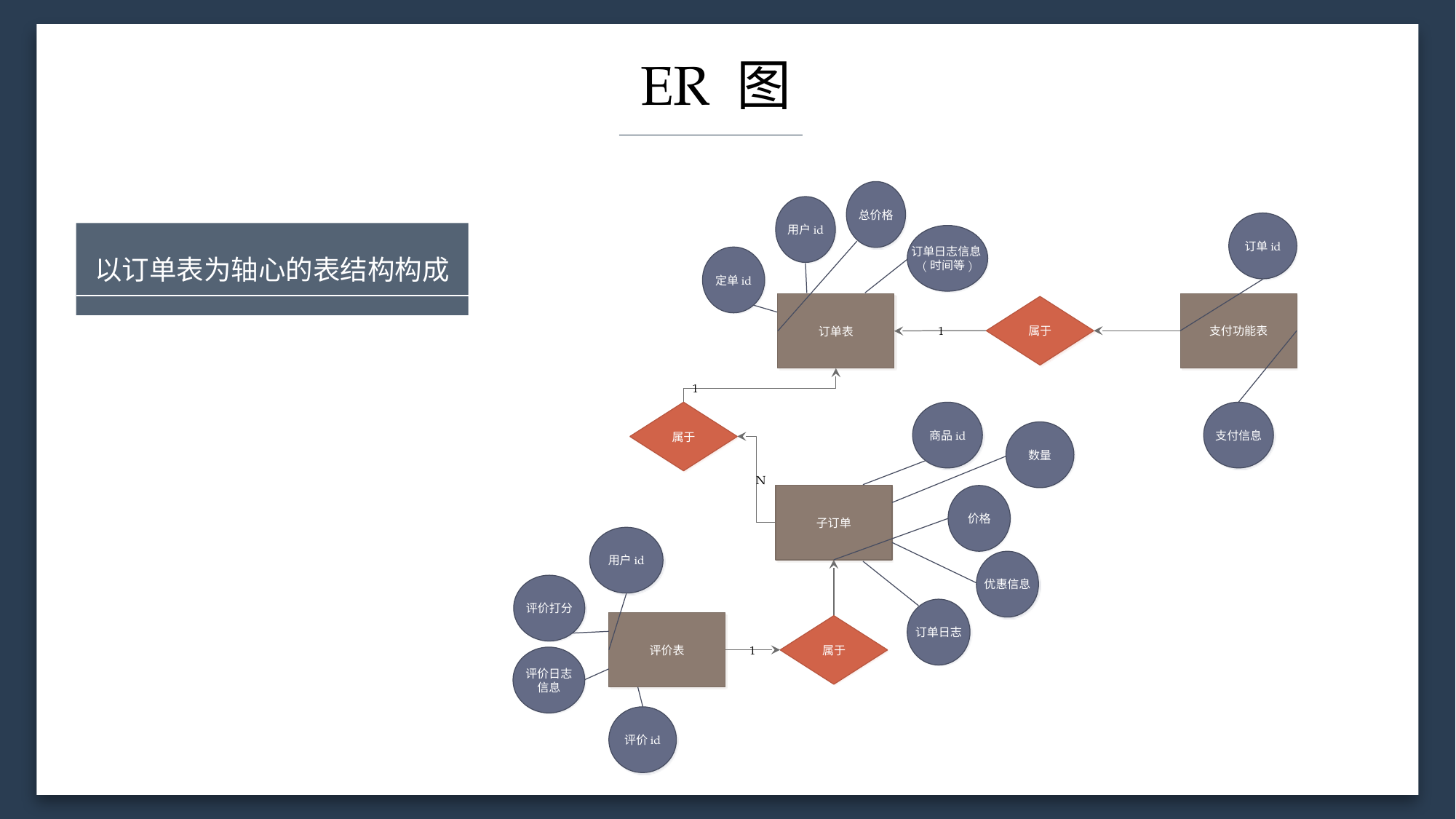

ER 图

总价格

用户id

订单id

订单日志信息(时间等)

定单id
支付功能表
订单表
属于
1
1
属于
1

商品id

支付信息

数量
子订单

价格
N

用户id

优惠信息

评价打分

订单日志
评价表
属于
1

评价日志
信息
1

评价id
以订单表为轴心的表结构构成